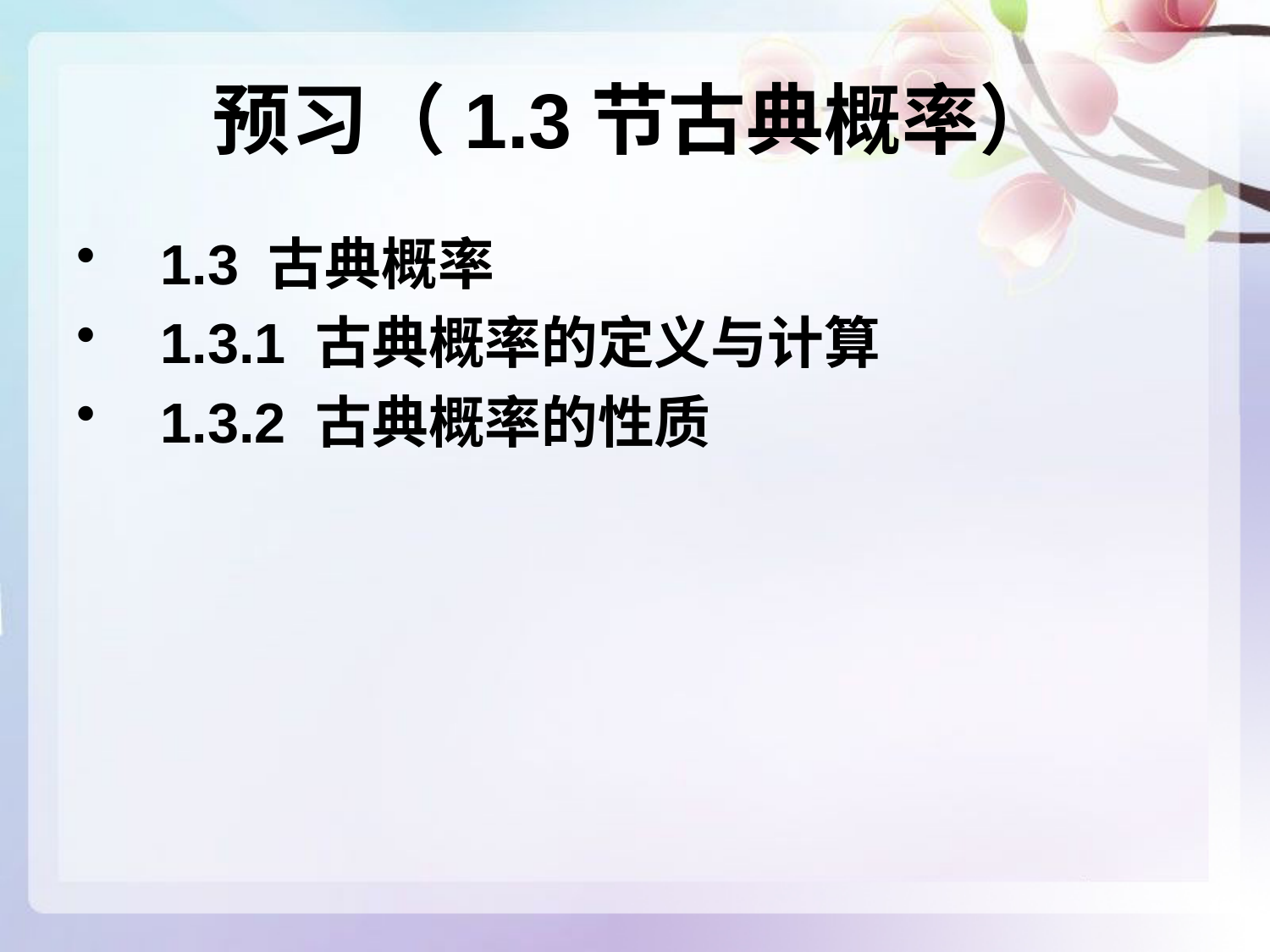

# 预习（1.3节古典概率）
1.3 古典概率
1.3.1 古典概率的定义与计算
1.3.2 古典概率的性质